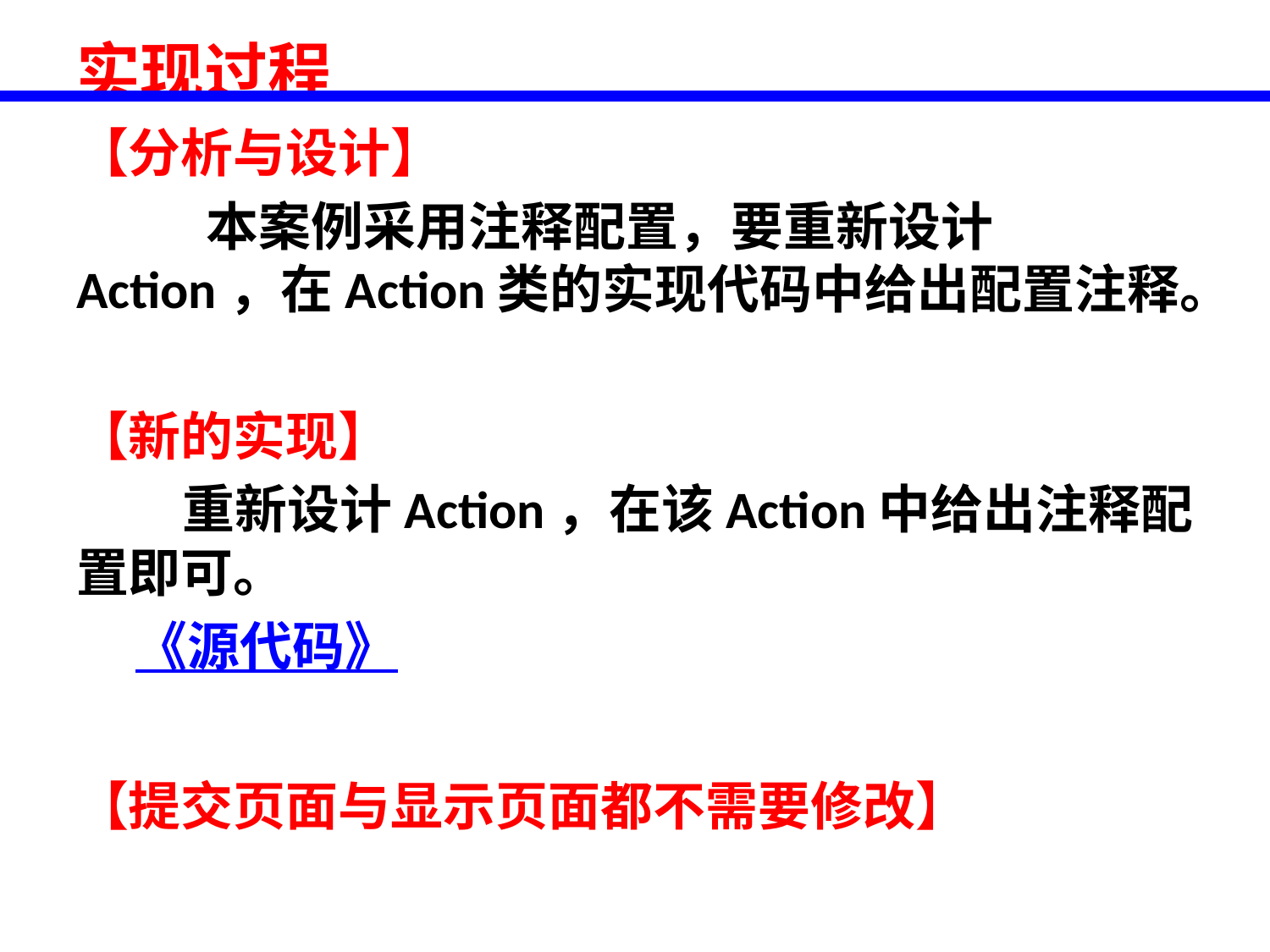

实现过程
【分析与设计】
          本案例采用注释配置，要重新设计Action，在Action类的实现代码中给出配置注释。

【新的实现】
        重新设计Action，在该Action中给出注释配置即可。
    《源代码》

【提交页面与显示页面都不需要修改】